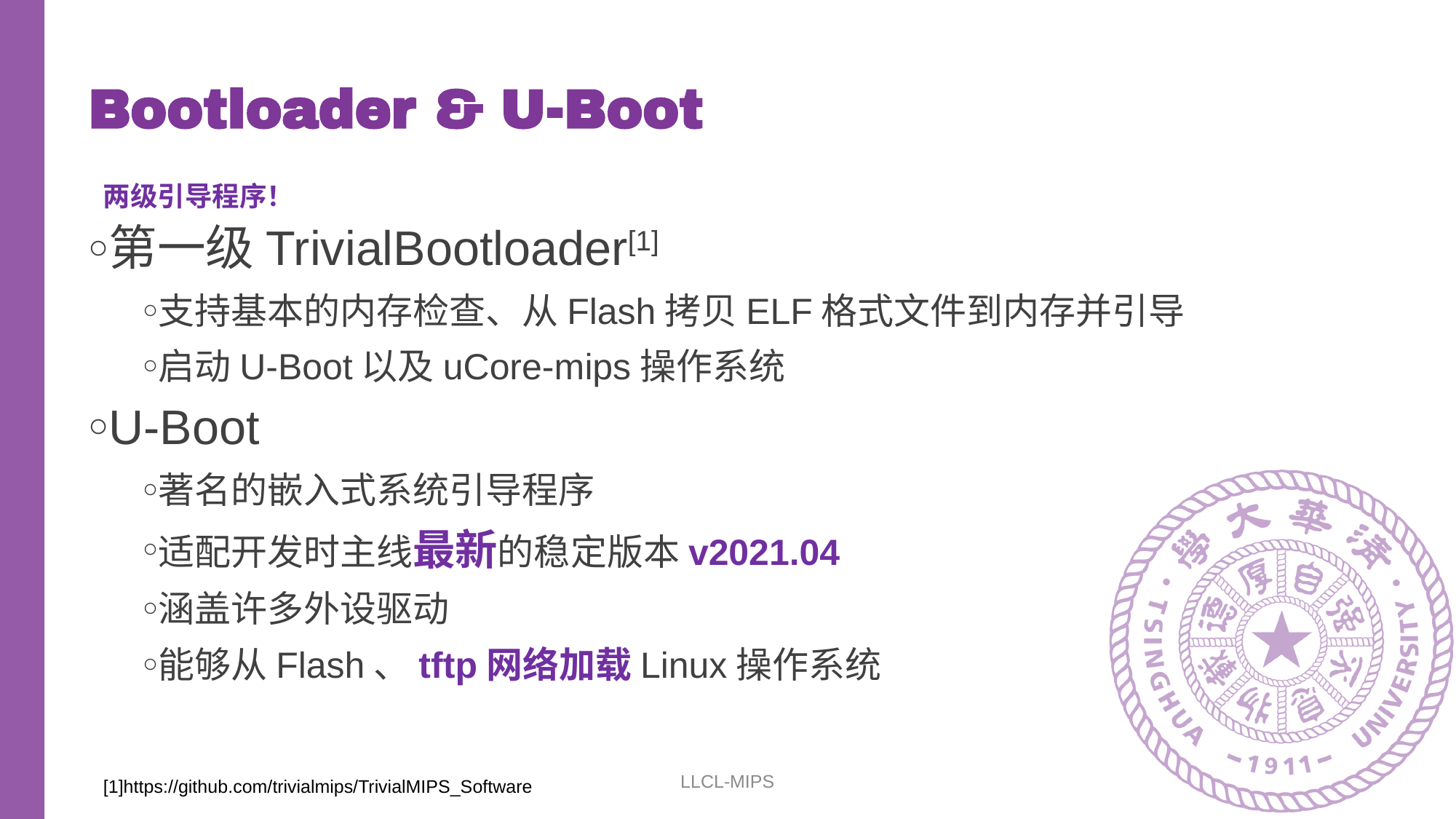

# Bootloader & U-Boot
两级引导程序！
第一级TrivialBootloader[1]
支持基本的内存检查、从Flash拷贝ELF格式文件到内存并引导
启动U-Boot以及uCore-mips操作系统
U-Boot
著名的嵌入式系统引导程序
适配开发时主线最新的稳定版本v2021.04
涵盖许多外设驱动
能够从Flash、tftp网络加载Linux操作系统
LLCL-MIPS
12
[1]https://github.com/trivialmips/TrivialMIPS_Software